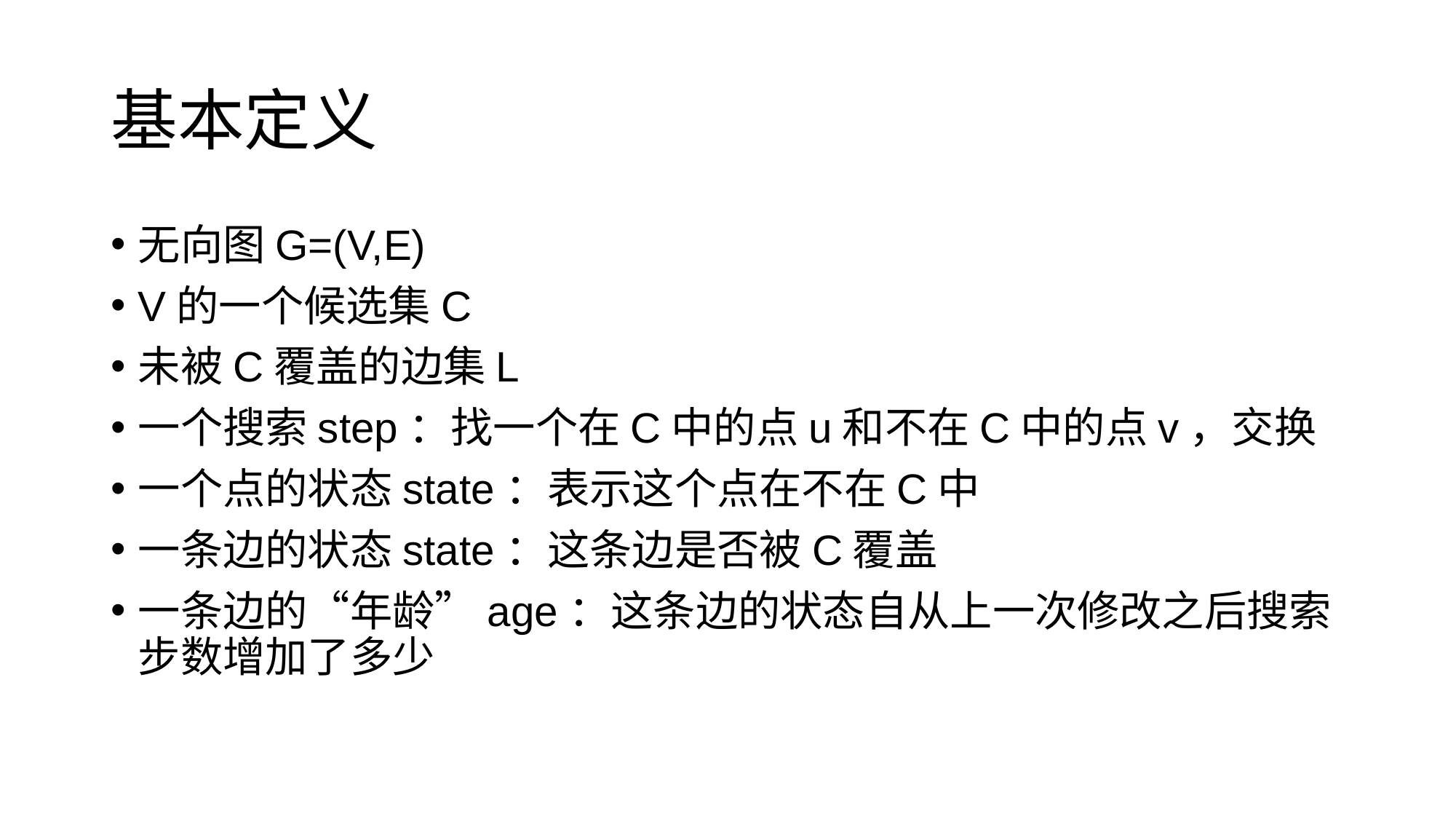

# 基本定义
无向图G=(V,E)
V的一个候选集C
未被C覆盖的边集L
一个搜索step：找一个在C中的点u和不在C中的点v，交换
一个点的状态state：表示这个点在不在C中
一条边的状态state：这条边是否被C覆盖
一条边的“年龄”age：这条边的状态自从上一次修改之后搜索步数增加了多少